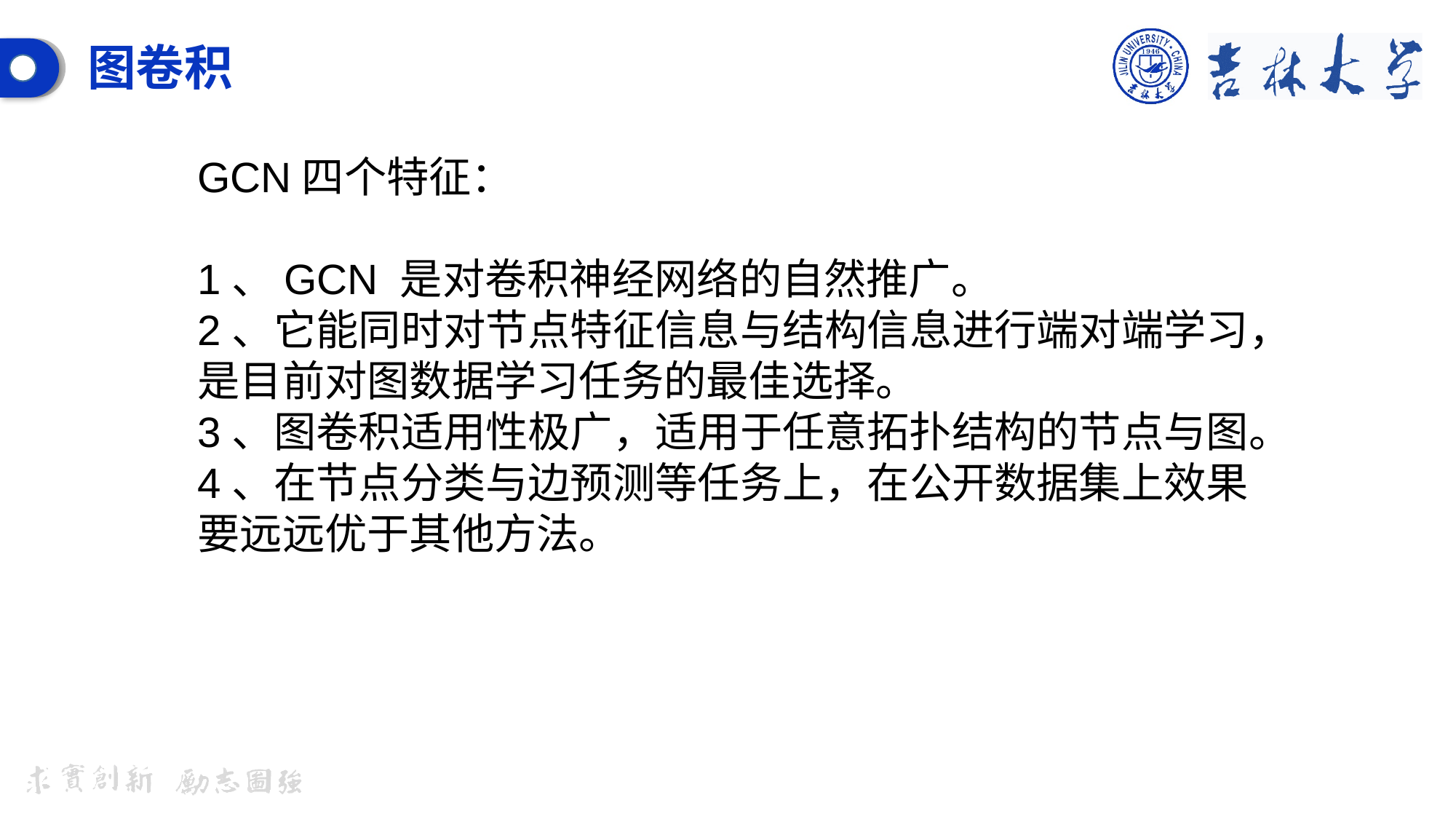

图卷积
GCN四个特征：

1、GCN 是对卷积神经网络的自然推广。
2、它能同时对节点特征信息与结构信息进行端对端学习，是目前对图数据学习任务的最佳选择。
3、图卷积适用性极广，适用于任意拓扑结构的节点与图。4、在节点分类与边预测等任务上，在公开数据集上效果要远远优于其他方法。